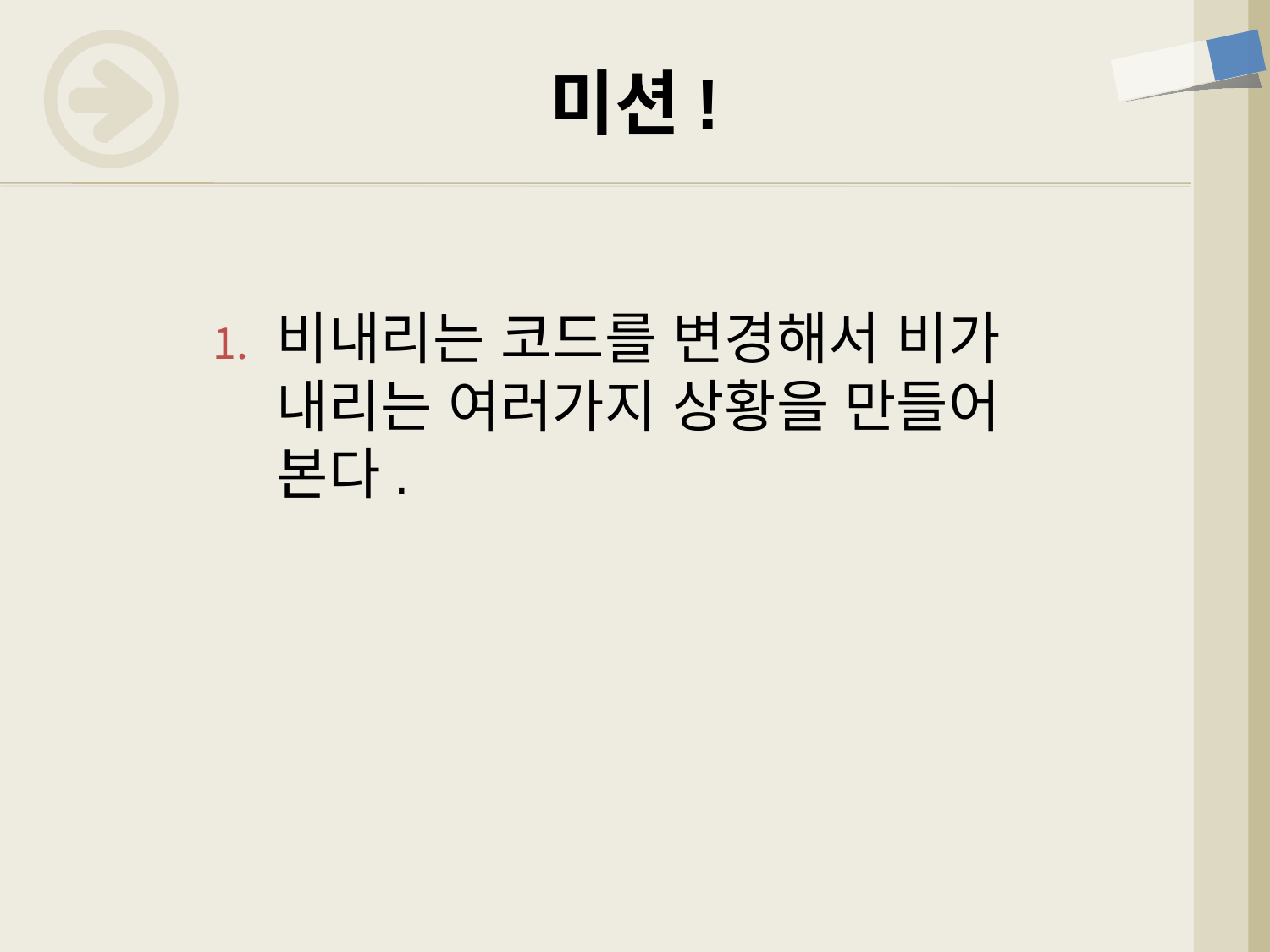

# 미션!
비내리는 코드를 변경해서 비가 내리는 여러가지 상황을 만들어 본다.